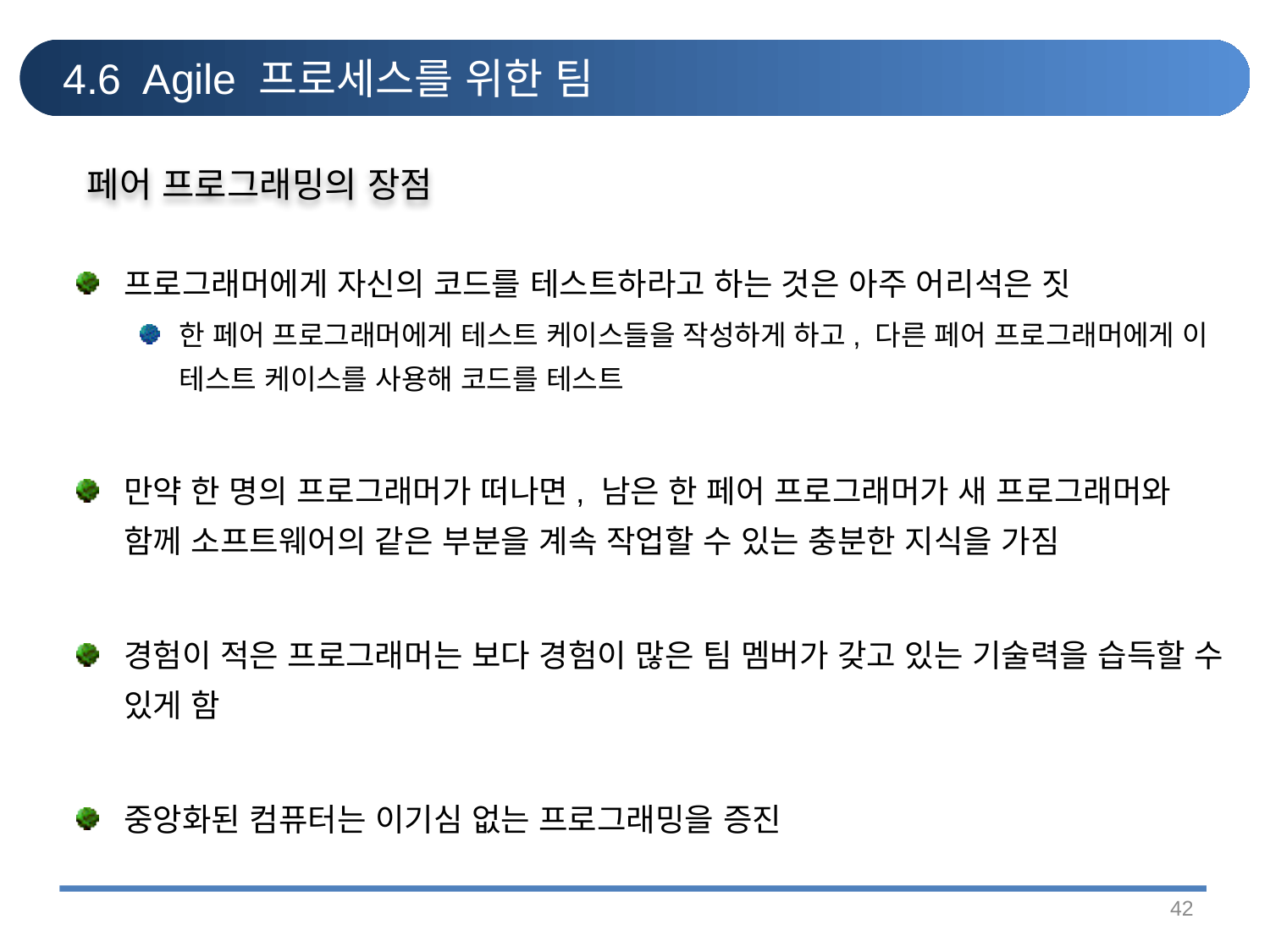

# 4.6  Agile 프로세스를 위한 팀
페어 프로그래밍의 장점
프로그래머에게 자신의 코드를 테스트하라고 하는 것은 아주 어리석은 짓
한 페어 프로그래머에게 테스트 케이스들을 작성하게 하고, 다른 페어 프로그래머에게 이 테스트 케이스를 사용해 코드를 테스트

만약 한 명의 프로그래머가 떠나면, 남은 한 페어 프로그래머가 새 프로그래머와 함께 소프트웨어의 같은 부분을 계속 작업할 수 있는 충분한 지식을 가짐

경험이 적은 프로그래머는 보다 경험이 많은 팀 멤버가 갖고 있는 기술력을 습득할 수 있게 함

중앙화된 컴퓨터는 이기심 없는 프로그래밍을 증진

42